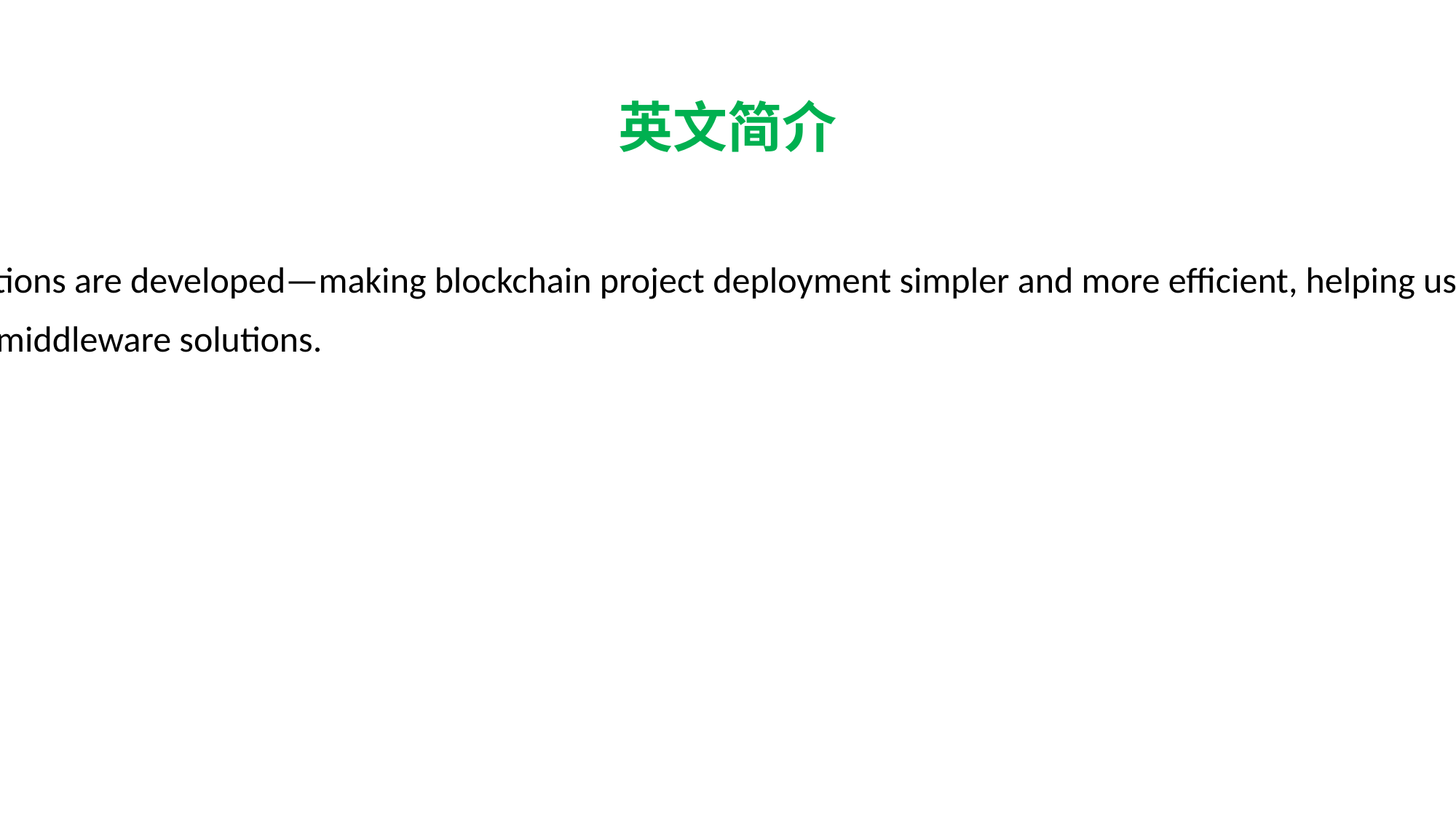

英文简介

DappLink is redefining how Web3 applications are developed—making blockchain project deployment simpler and more efficient, helping users quickly bring their products to market.
We offer a comprehensive suite of Web3 middleware solutions.